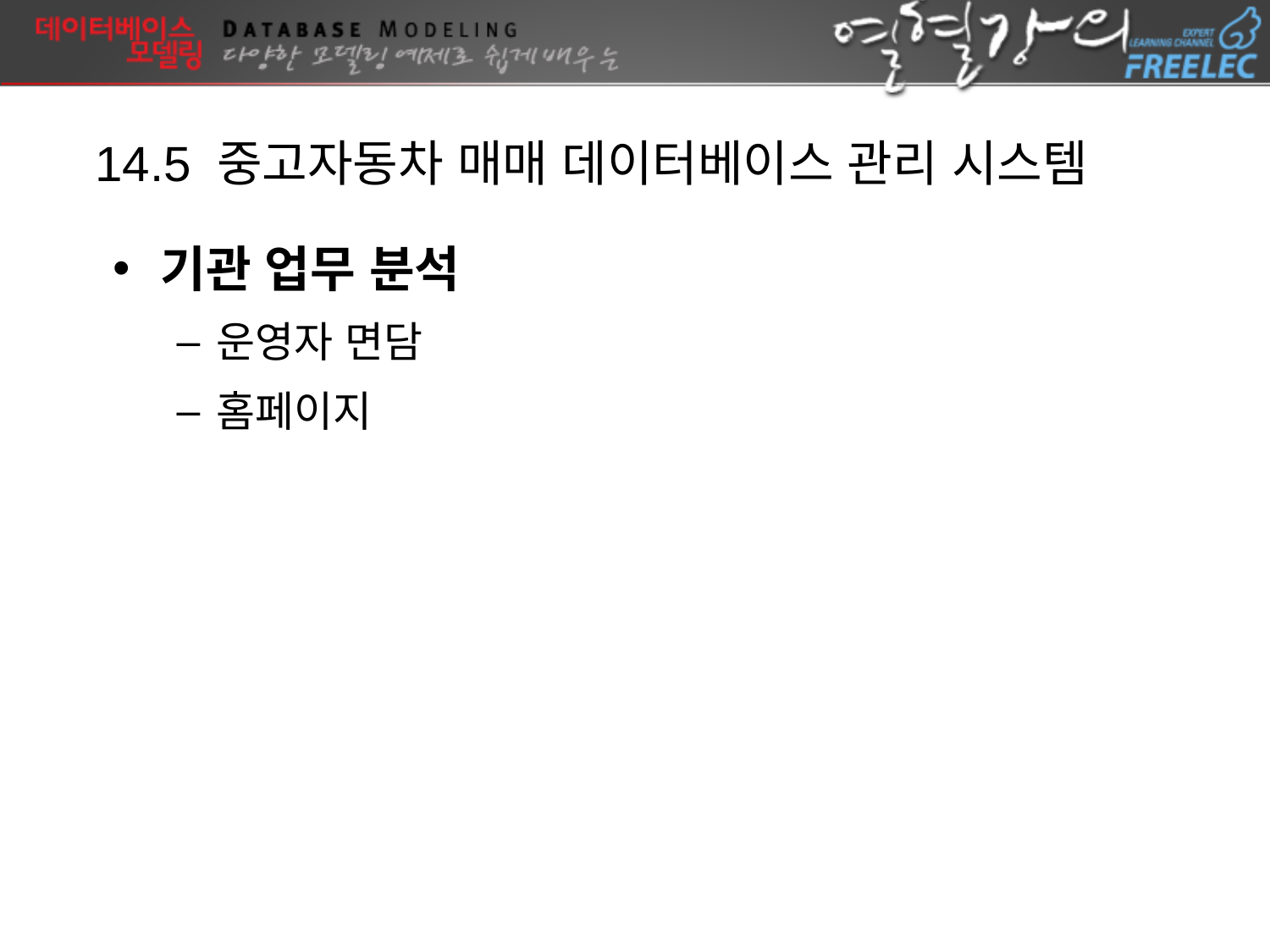

14.5 중고자동차 매매 데이터베이스 관리 시스템
기관 업무 분석
운영자 면담
홈페이지